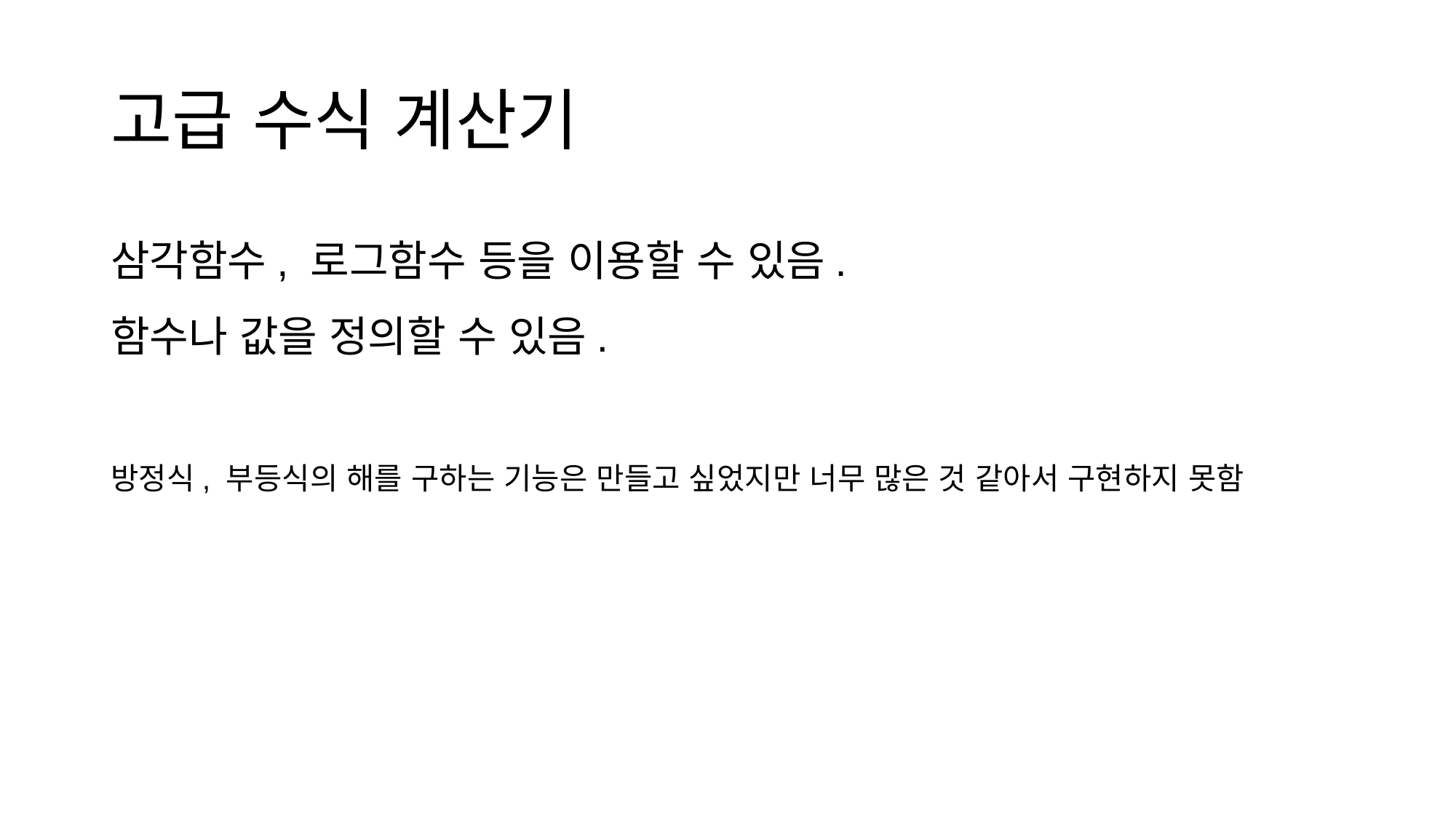

# 고급 수식 계산기
삼각함수, 로그함수 등을 이용할 수 있음.
함수나 값을 정의할 수 있음.

방정식, 부등식의 해를 구하는 기능은 만들고 싶었지만 너무 많은 것 같아서 구현하지 못함